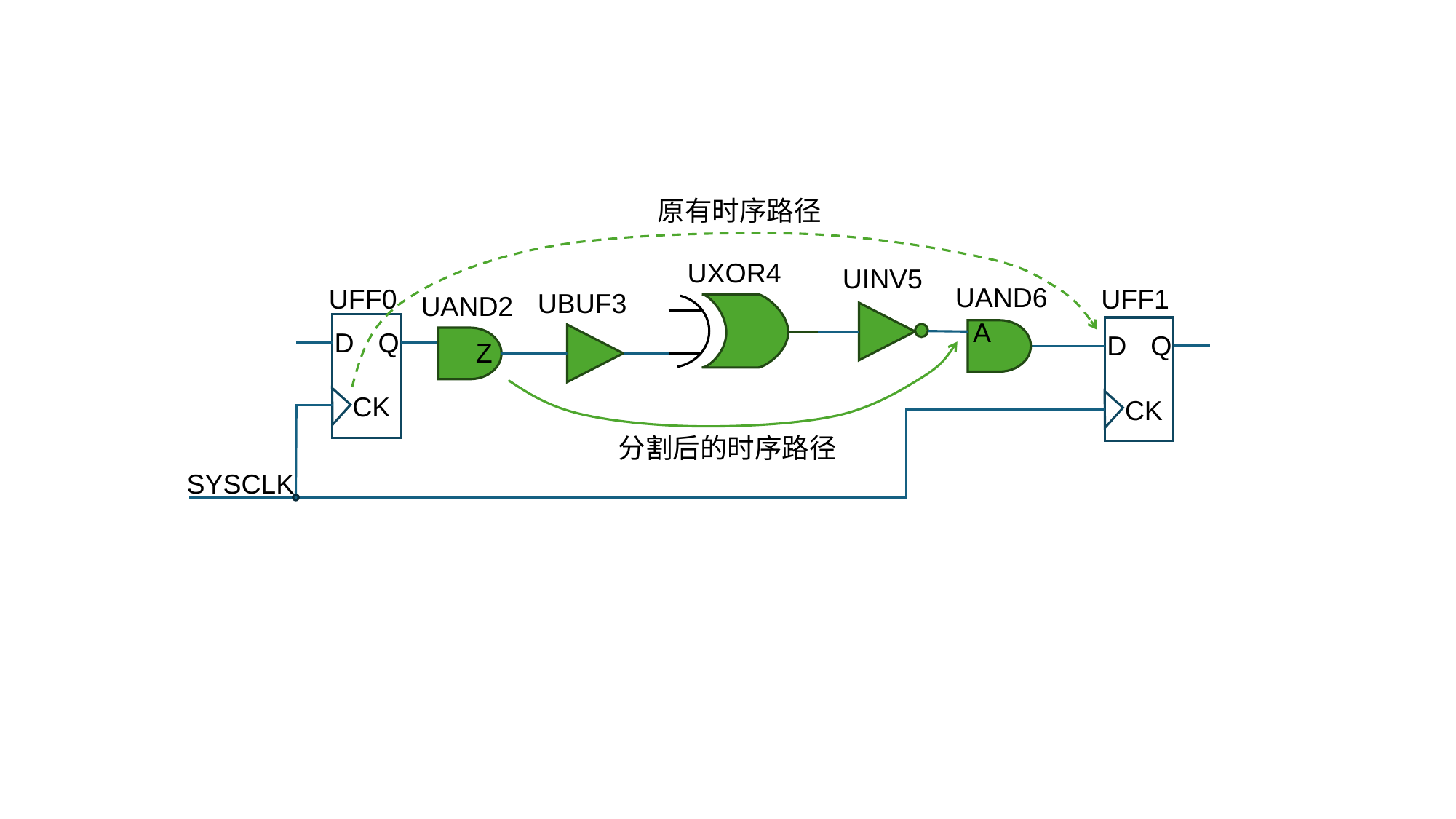

原有时序路径

UXOR4
UINV5
UAND6
UFF0
UFF1
UBUF3
UAND2

A

D
Q
CK

D
Q
CK

Z

分割后的时序路径
SYSCLK